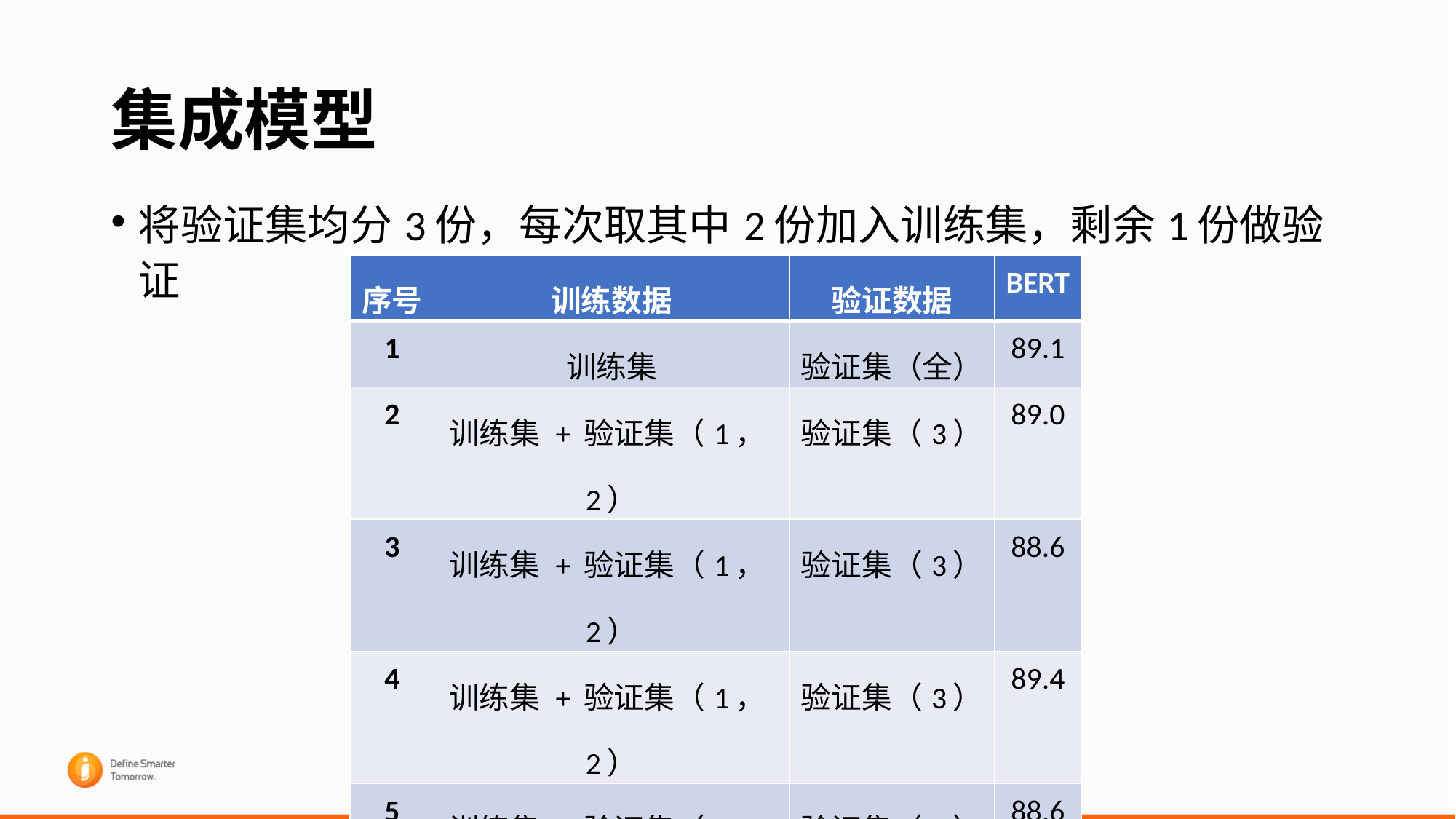

# 集成模型
将验证集均分3份，每次取其中2份加入训练集，剩余1份做验证
| 序号 | 训练数据 | 验证数据 | BERT |
| --- | --- | --- | --- |
| 1 | 训练集 | 验证集（全） | 89.1 |
| 2 | 训练集 + 验证集（1，2） | 验证集（3） | 89.0 |
| 3 | 训练集 + 验证集（1，2） | 验证集（3） | 88.6 |
| 4 | 训练集 + 验证集（1，2） | 验证集（3） | 89.4 |
| 5 | 训练集 + 验证集（1，3） | 验证集（2） | 88.6 |
| 6 | 训练集 + 验证集（1，3） | 验证集（2） | 88.7 |
| 7 | 训练集 + 验证集（1，3） | 验证集（2） | 89.4 |
| 8 | 训练集 + 验证集（2，3） | 验证集（1） | 88.7 |
| 9 | 训练集 + 验证集（2，3） | 验证集（1） | 88.9 |
| 10 | 训练集 + 验证集（2，3） | 验证集（1） | 89.3 |